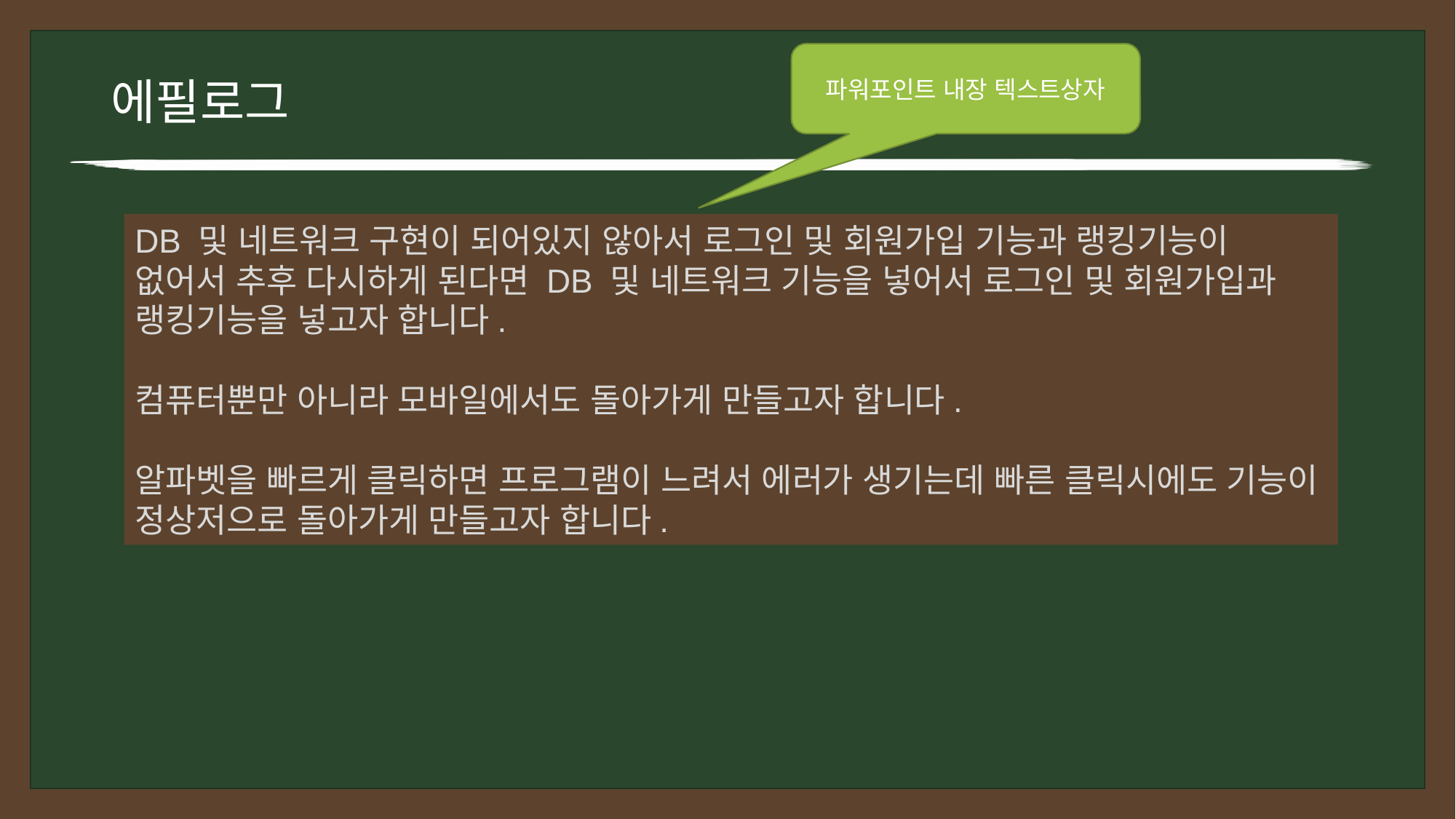

# 에필로그
파워포인트 내장 텍스트상자
DB 및 네트워크 구현이 되어있지 않아서 로그인 및 회원가입 기능과 랭킹기능이 없어서 추후 다시하게 된다면 DB 및 네트워크 기능을 넣어서 로그인 및 회원가입과 랭킹기능을 넣고자 합니다.

컴퓨터뿐만 아니라 모바일에서도 돌아가게 만들고자 합니다.

알파벳을 빠르게 클릭하면 프로그램이 느려서 에러가 생기는데 빠른 클릭시에도 기능이 정상저으로 돌아가게 만들고자 합니다.